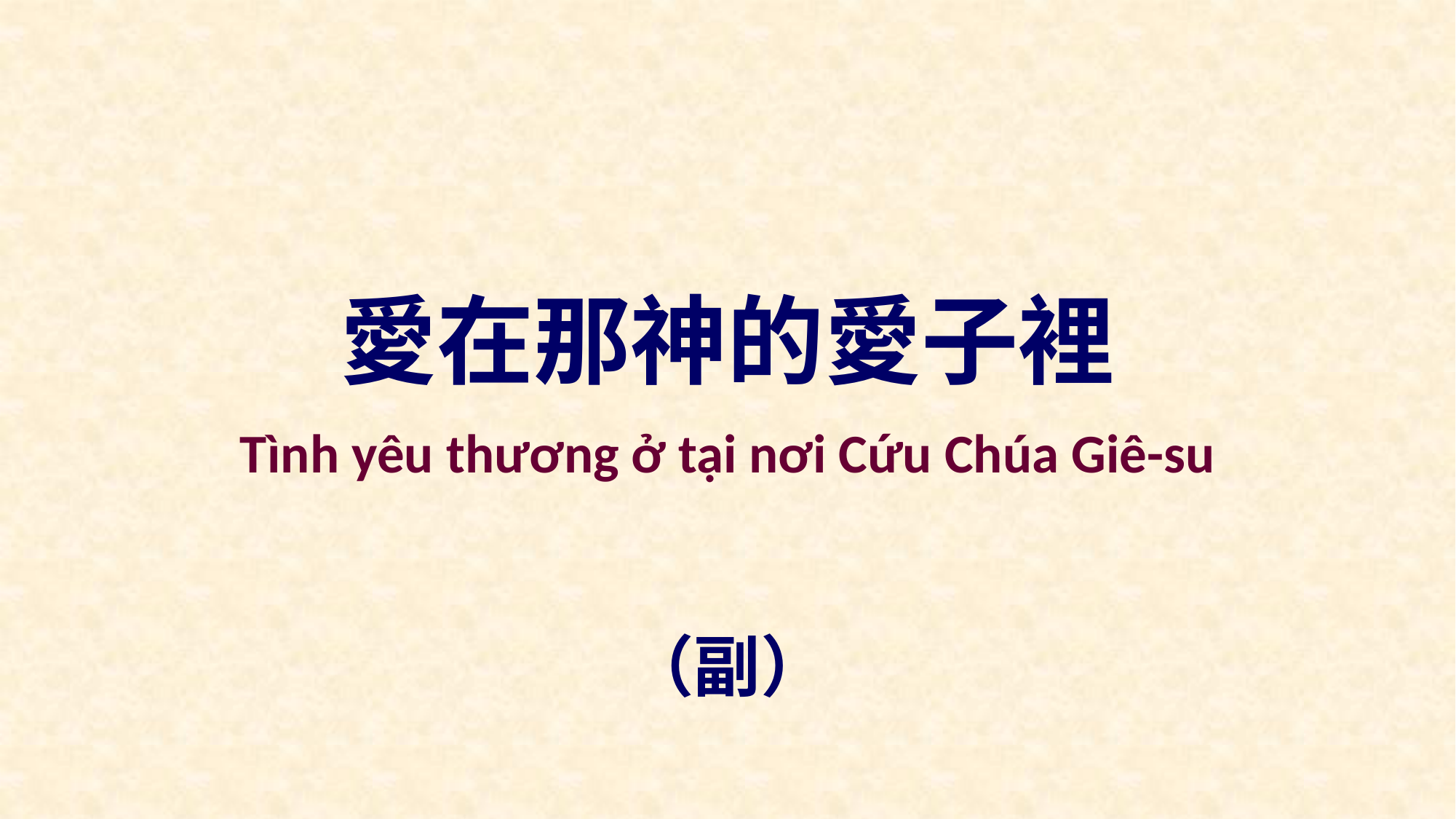

愛在那神的愛子裡
Tình yêu thương ở tại nơi Cứu Chúa Giê-su
（副）